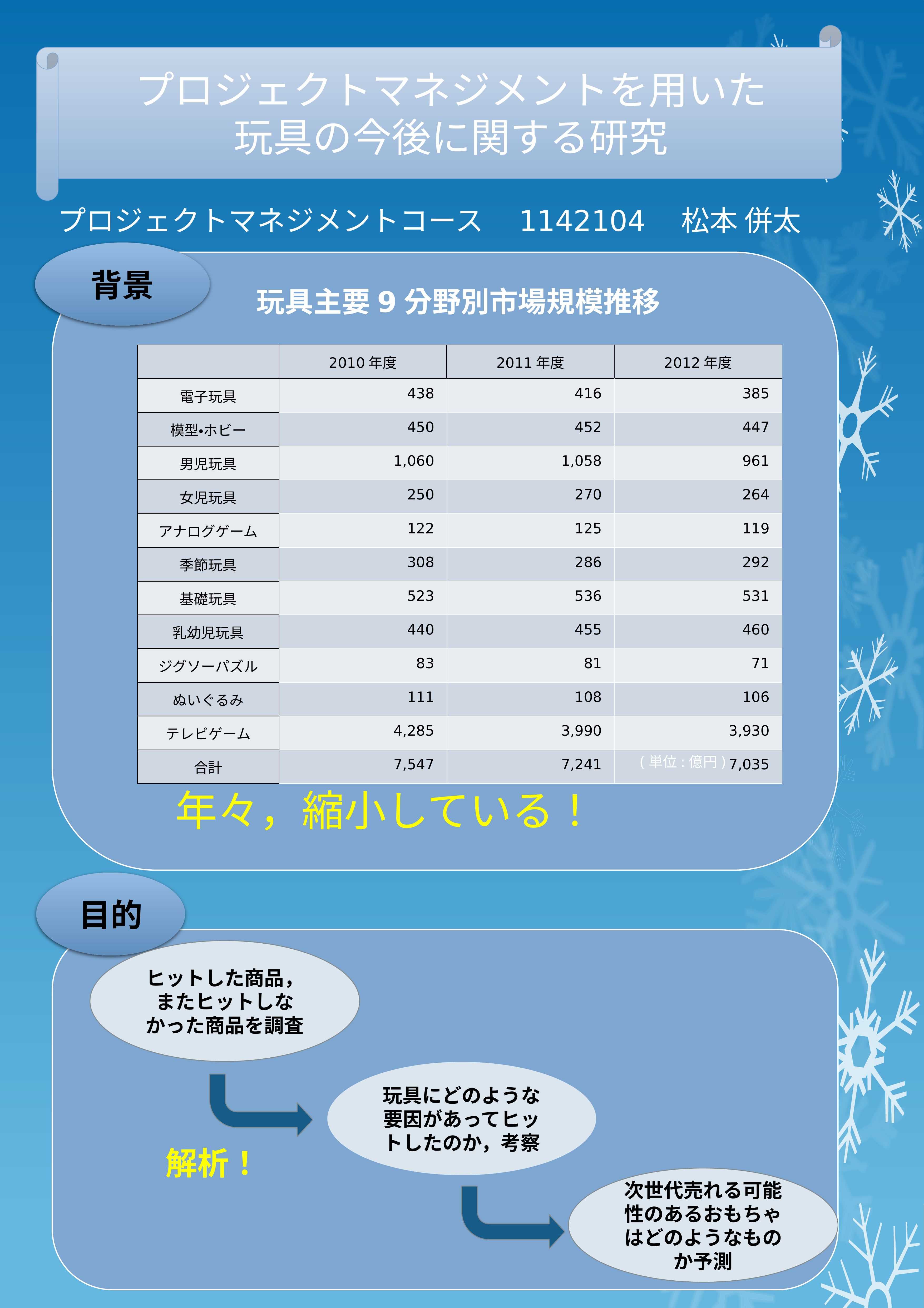

プロジェクトマネジメントを用いた
玩具の今後に関する研究
プロジェクトマネジメントコース　1142104　松本 併太

背景

玩具主要9分野別市場規模推移
|  | 2010年度 | 2011年度 | 2012年度 |
| --- | --- | --- | --- |
| 電子玩具 | 438 | 416 | 385 |
| 模型・ホビー | 450 | 452 | 447 |
| 男児玩具 | 1,060 | 1,058 | 961 |
| 女児玩具 | 250 | 270 | 264 |
| アナログゲーム | 122 | 125 | 119 |
| 季節玩具 | 308 | 286 | 292 |
| 基礎玩具 | 523 | 536 | 531 |
| 乳幼児玩具 | 440 | 455 | 460 |
| ジグソーパズル | 83 | 81 | 71 |
| ぬいぐるみ | 111 | 108 | 106 |
| テレビゲーム | 4,285 | 3,990 | 3,930 |
| 合計 | 7,547 | 7,241 | 7,035 |
(単位:億円)
年々，縮小している！
目的

ヒットした商品，またヒットしなかった商品を調査
玩具にどのような要因があってヒットしたのか，考察

解析！
次世代売れる可能性のあるおもちゃはどのようなものか予測